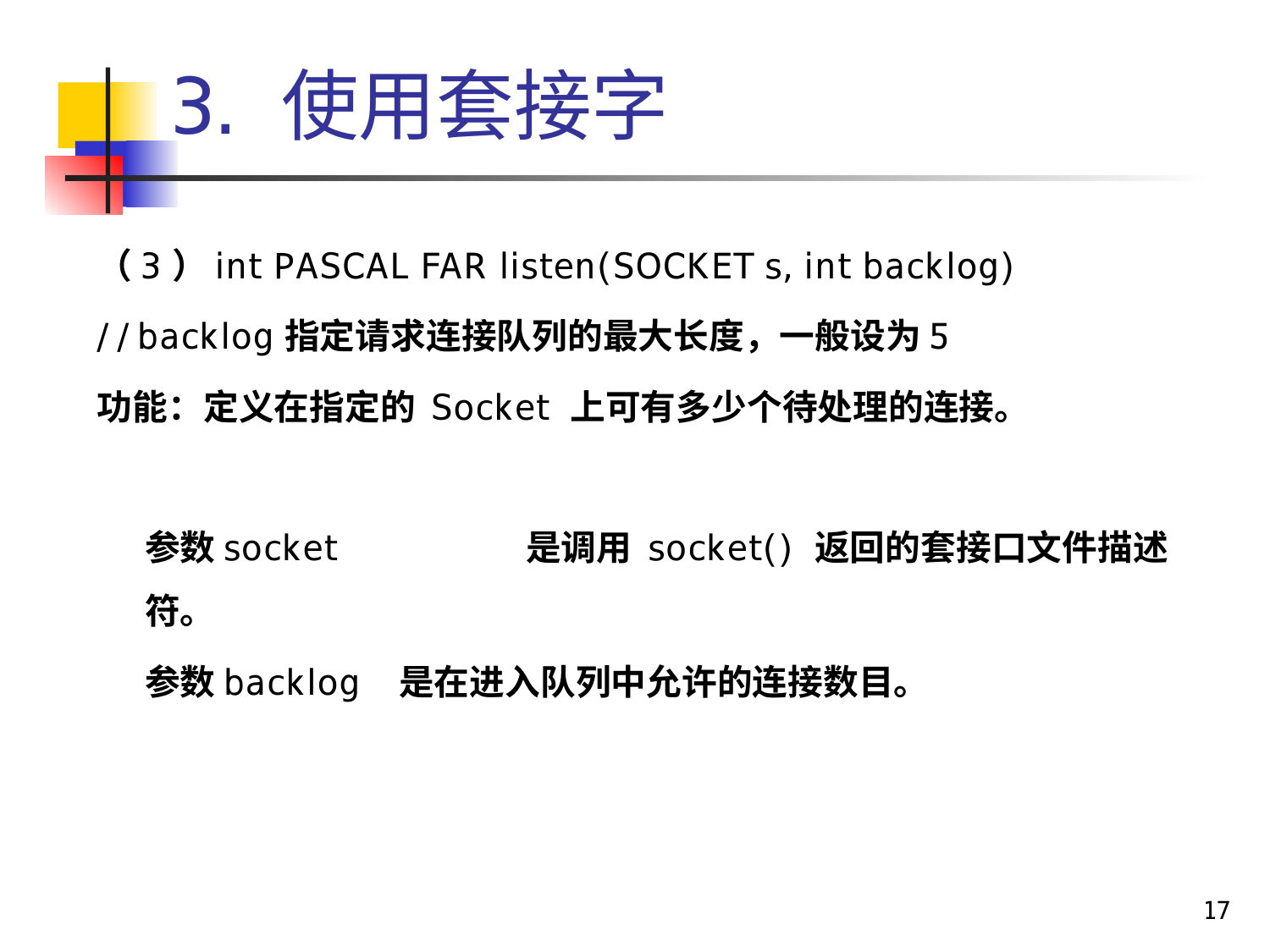

# 3. 使用套接字
（3）int PASCAL FAR listen(SOCKET s, int backlog)
//backlog指定请求连接队列的最大长度，一般设为5
功能：定义在指定的 Socket 上可有多少个待处理的连接。

	参数socket 		是调用 socket() 返回的套接口文件描述符。
	参数backlog 	是在进入队列中允许的连接数目。

17